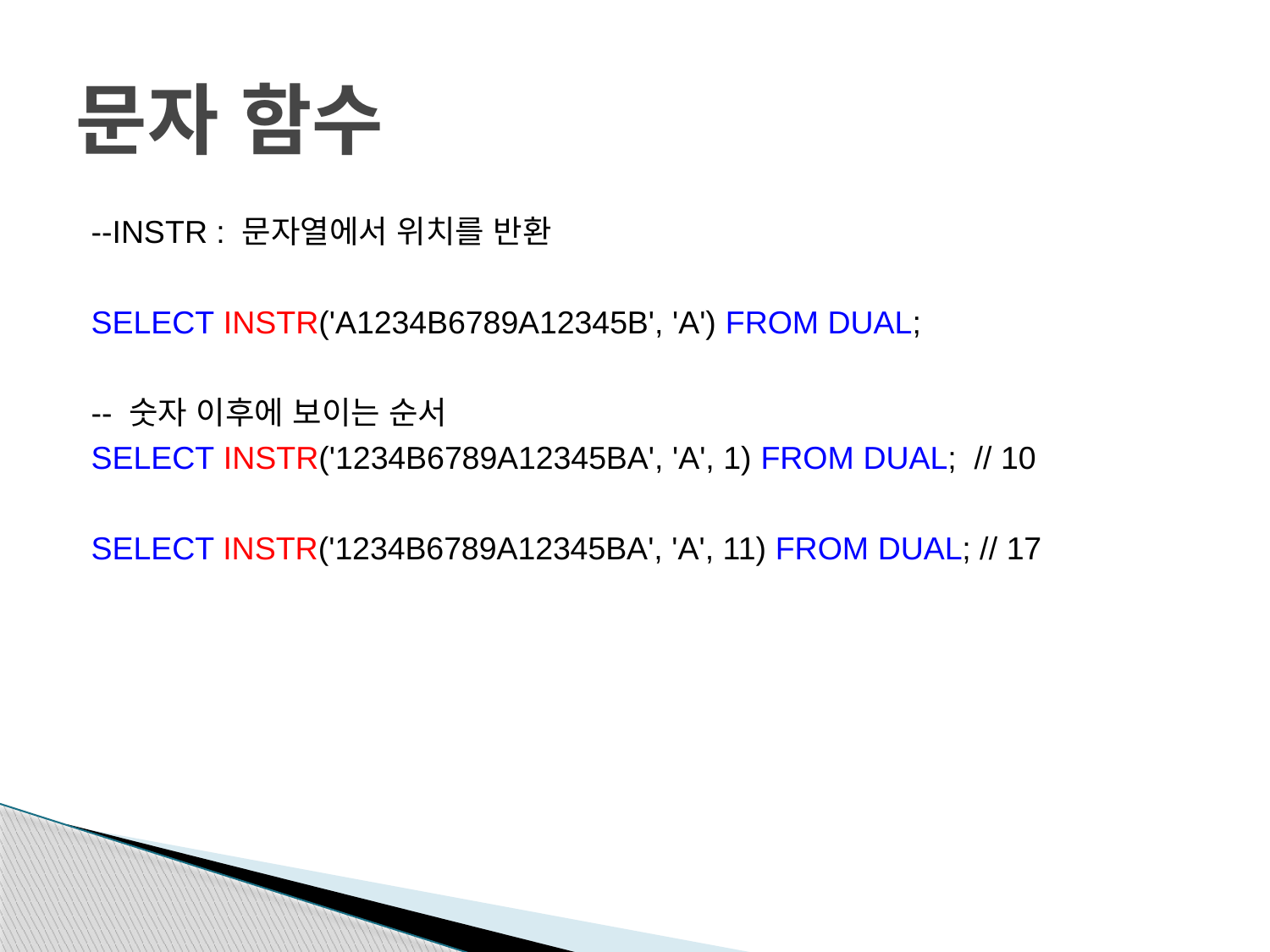

# 문자 함수
--INSTR : 문자열에서 위치를 반환

SELECT INSTR('A1234B6789A12345B', 'A') FROM DUAL;

-- 숫자 이후에 보이는 순서
SELECT INSTR('1234B6789A12345BA', 'A', 1) FROM DUAL;  // 10

SELECT INSTR('1234B6789A12345BA', 'A', 11) FROM DUAL; // 17